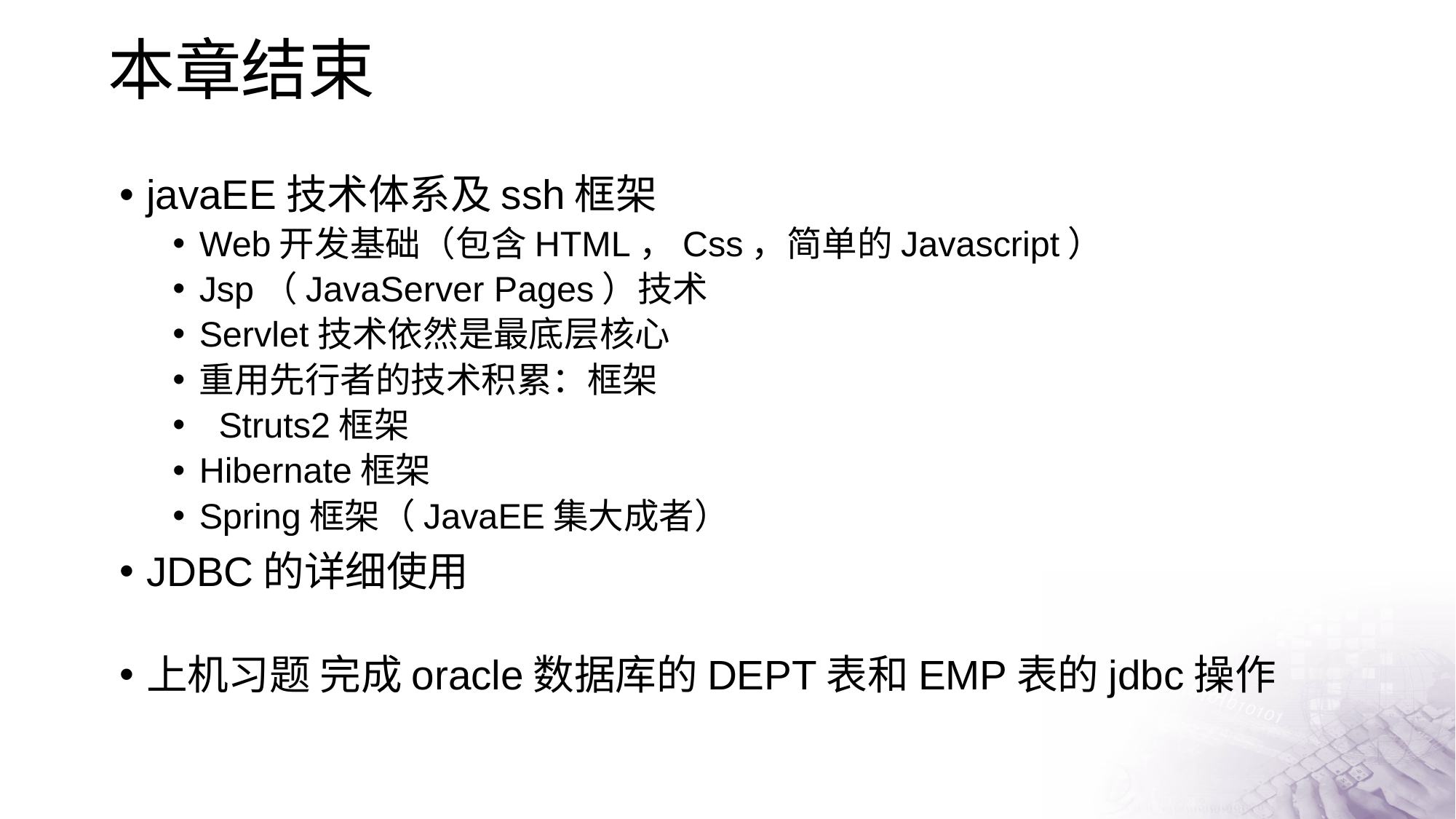

# 本章结束
javaEE技术体系及ssh框架
Web开发基础（包含HTML，Css，简单的Javascript）
Jsp（JavaServer Pages）技术
Servlet技术依然是最底层核心
重用先行者的技术积累：框架
  Struts2框架
Hibernate框架
Spring框架（JavaEE集大成者）
JDBC的详细使用
上机习题 完成oracle数据库的DEPT表和EMP表的jdbc操作